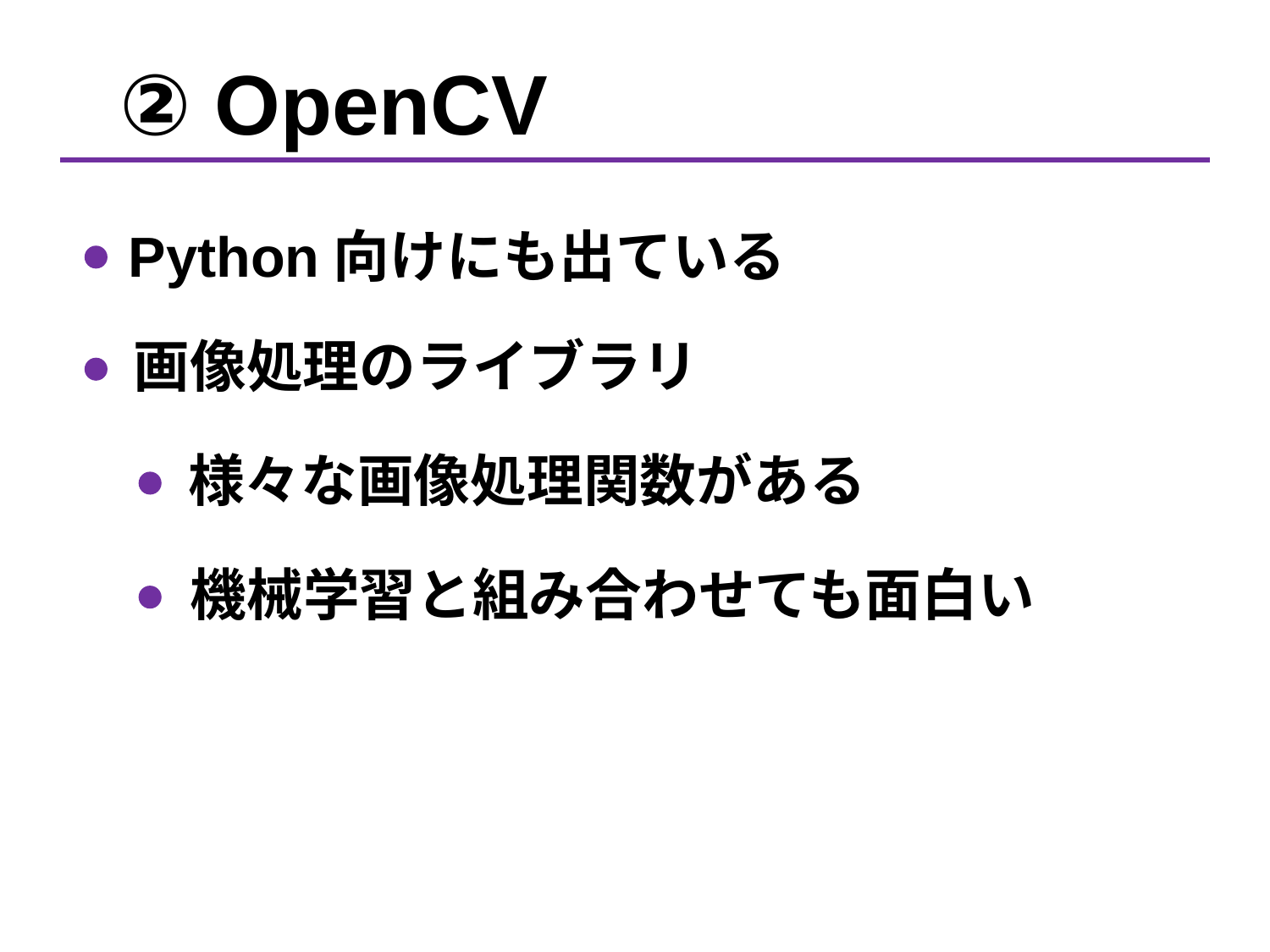

② OpenCV
Python向けにも出ている

画像処理のライブラリ

様々な画像処理関数がある

機械学習と組み合わせても面白い